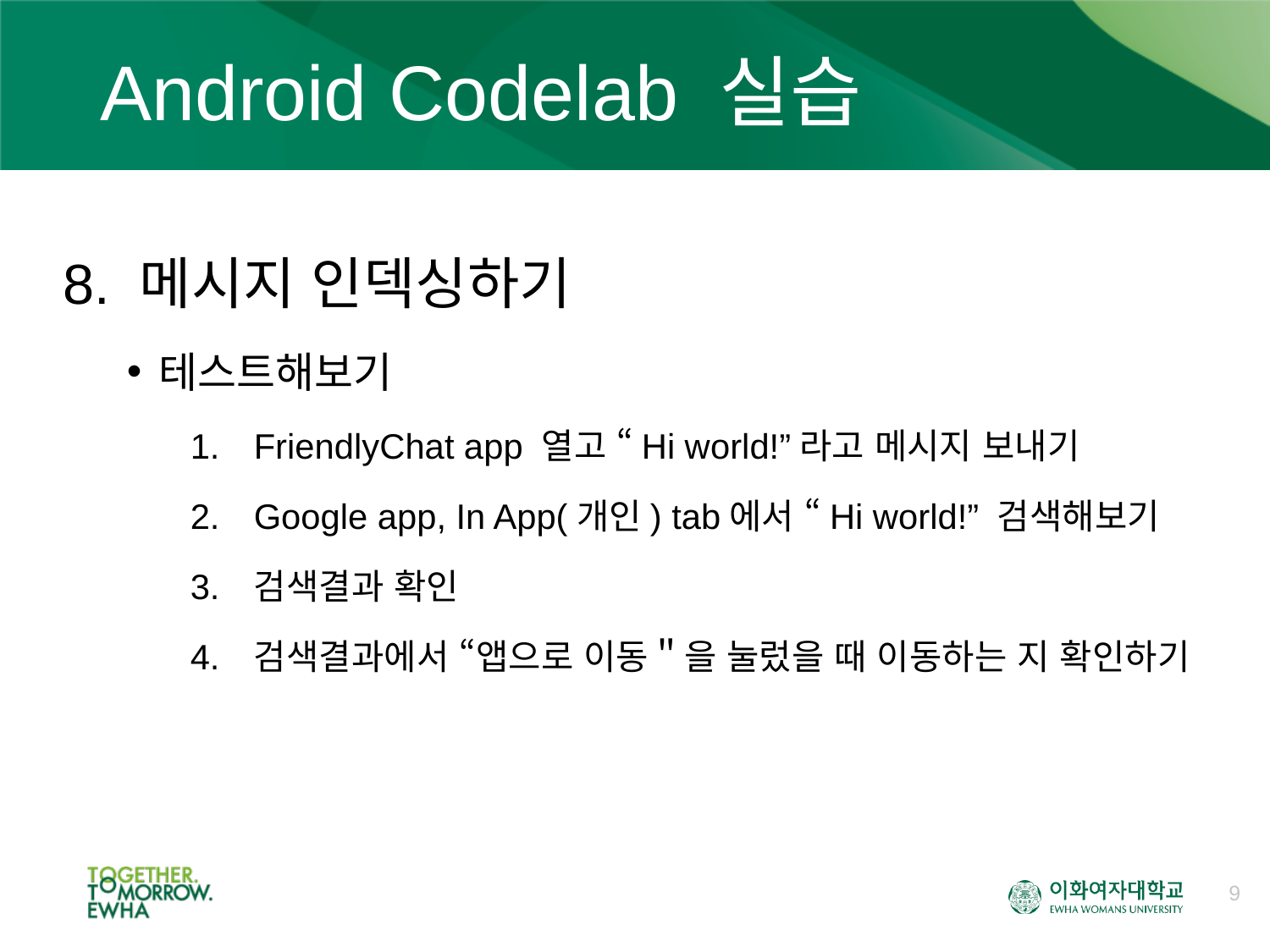

# Android Codelab 실습
8. 메시지 인덱싱하기
테스트해보기
FriendlyChat app 열고 “Hi world!”라고 메시지 보내기
Google app, In App(개인) tab에서 “Hi world!” 검색해보기
검색결과 확인
검색결과에서 “앱으로 이동＂을 눌렀을 때 이동하는 지 확인하기

9